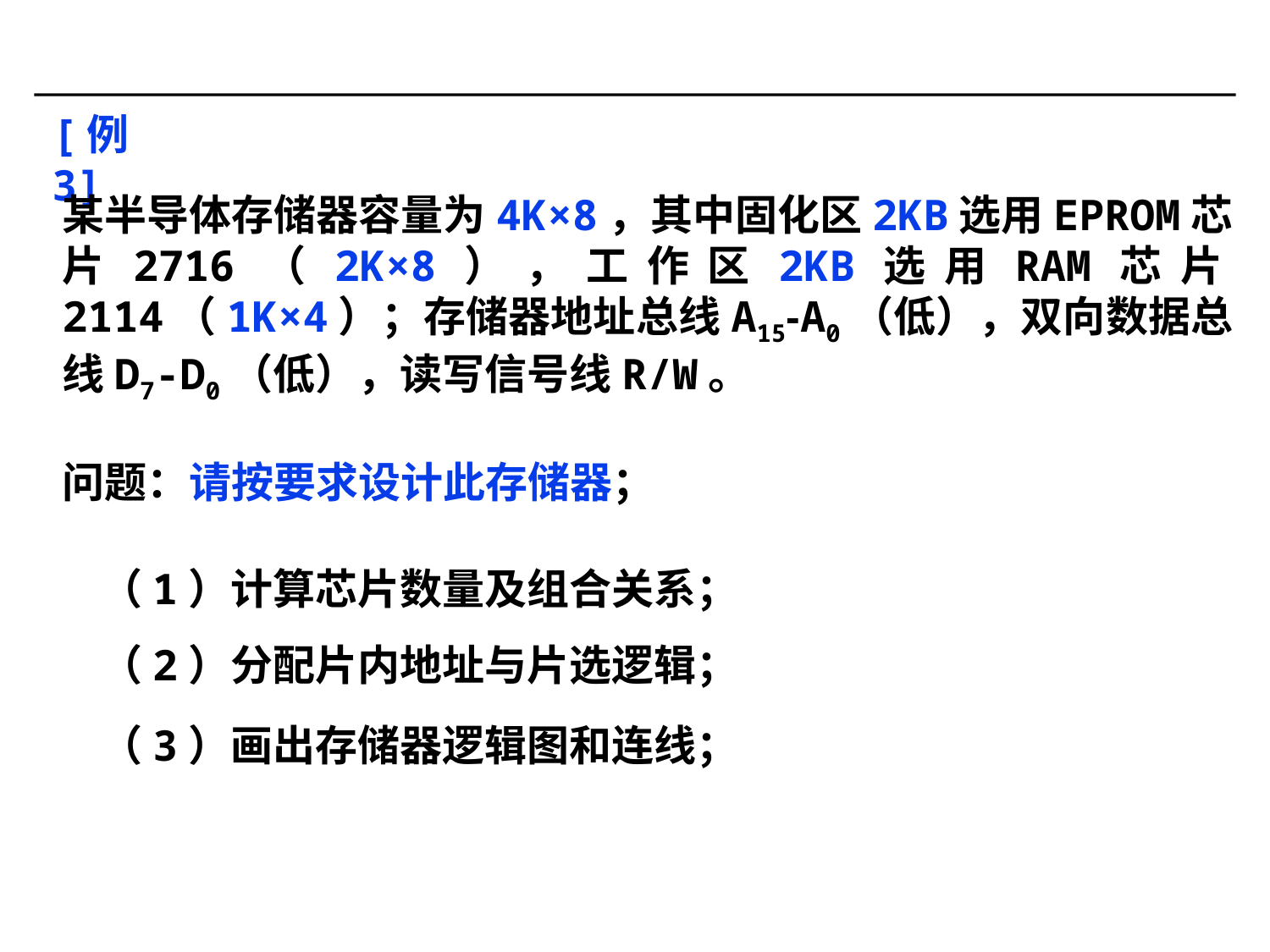

[例3]
某半导体存储器容量为4K×8，其中固化区2KB选用EPROM芯片2716（2K×8），工作区2KB选用RAM芯片2114（1K×4）；存储器地址总线A15-A0（低），双向数据总线D7-D0（低），读写信号线R/W。

问题：请按要求设计此存储器；
（1）计算芯片数量及组合关系；
（2）分配片内地址与片选逻辑；
（3）画出存储器逻辑图和连线；